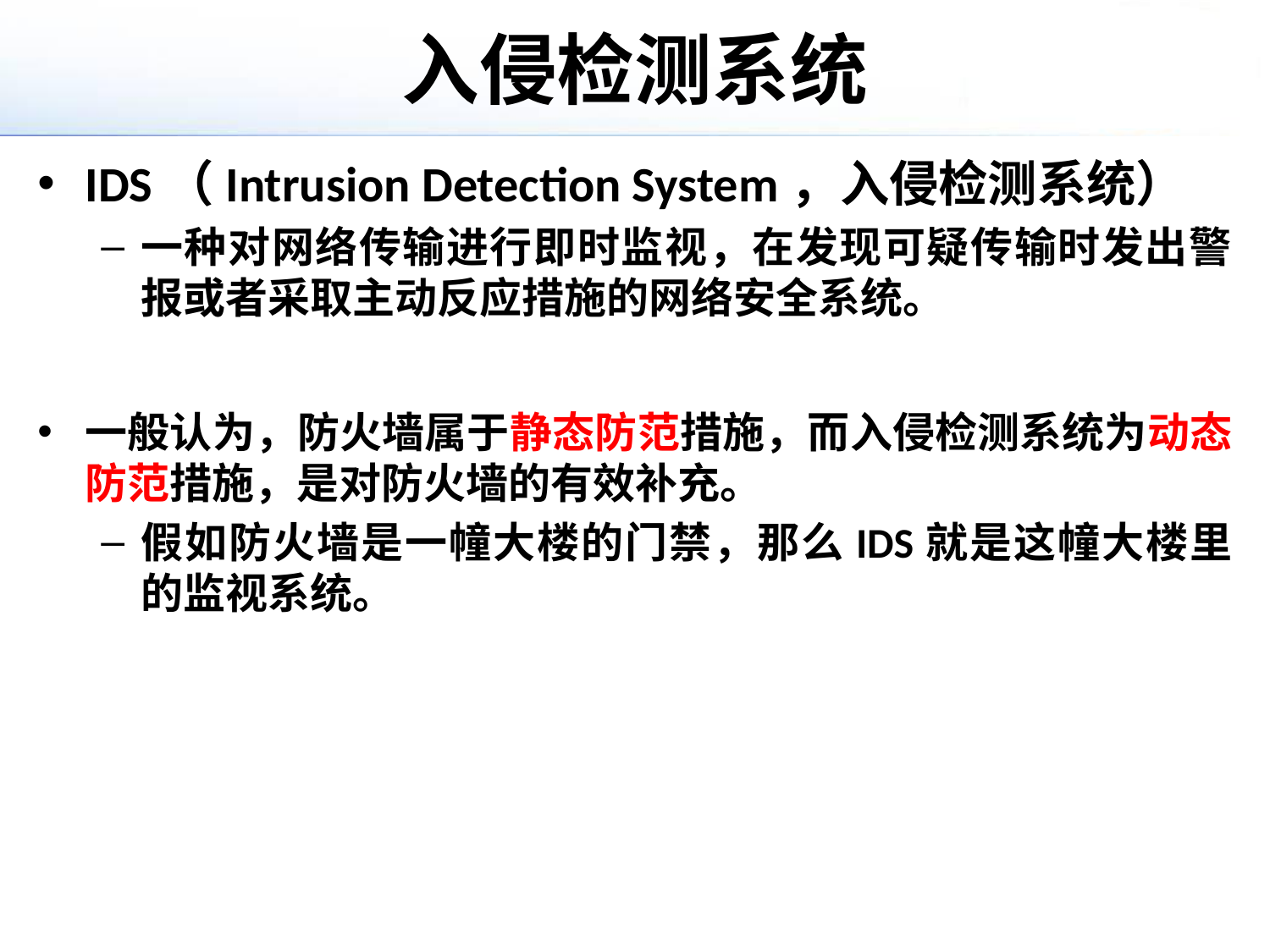

# 入侵检测系统
IDS（Intrusion Detection System，入侵检测系统）
一种对网络传输进行即时监视，在发现可疑传输时发出警报或者采取主动反应措施的网络安全系统。

一般认为，防火墙属于静态防范措施，而入侵检测系统为动态防范措施，是对防火墙的有效补充。
假如防火墙是一幢大楼的门禁，那么IDS就是这幢大楼里的监视系统。